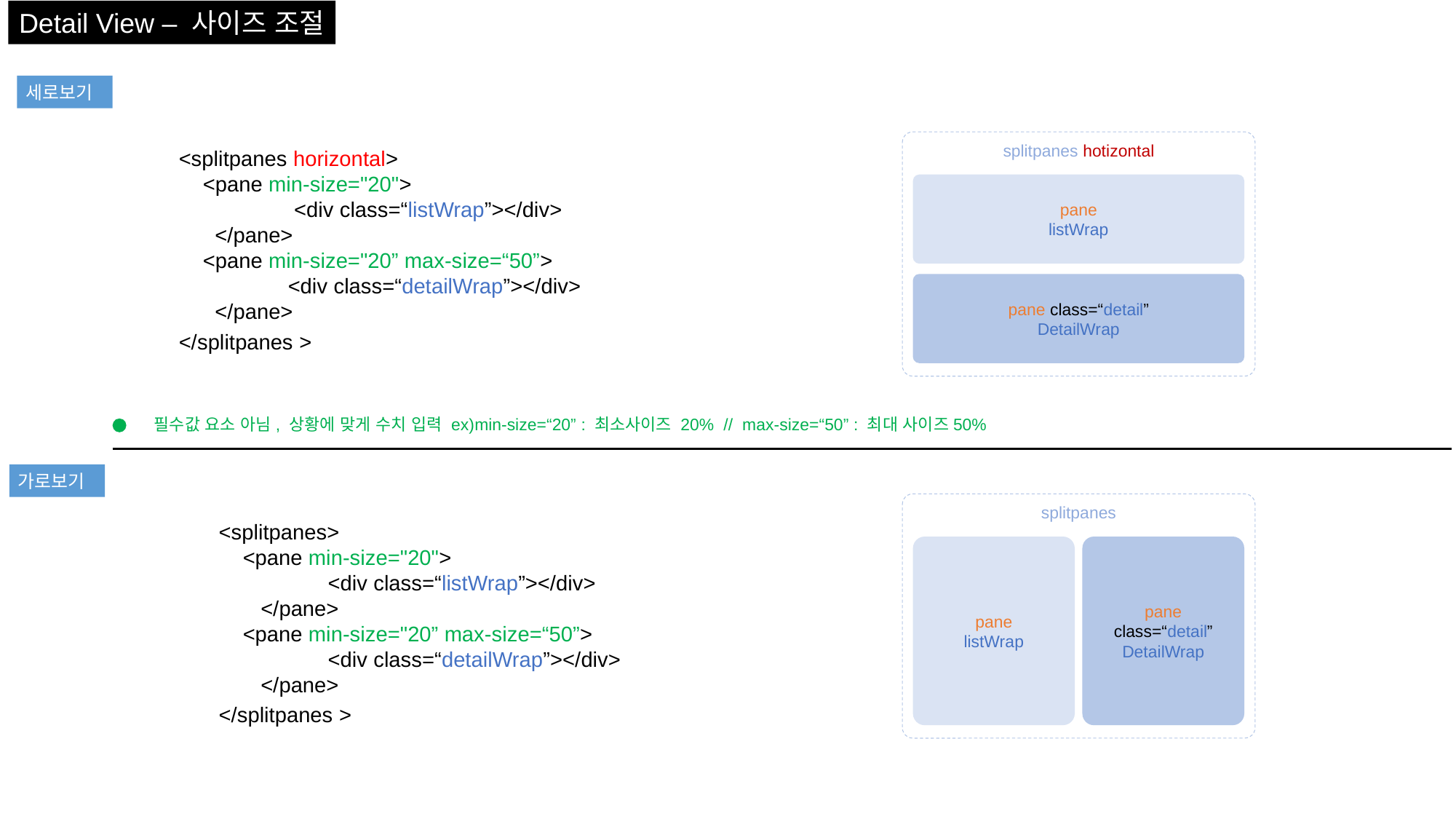

Detail View – 사이즈 조절
세로보기
splitpanes hotizontal
<splitpanes horizontal>
    <pane min-size="20">
	 <div class=“listWrap”></div>
      </pane>
    <pane min-size="20” max-size=“50”>
<div class=“detailWrap”></div>
      </pane>
</splitpanes >
pane
listWrap
pane class=“detail”
DetailWrap
필수값 요소 아님, 상황에 맞게 수치 입력 ex)min-size=“20” : 최소사이즈 20%  //  max-size=“50” : 최대 사이즈50%

가로보기
splitpanes
<splitpanes>
    <pane min-size="20">
	<div class=“listWrap”></div>
       </pane>
    <pane min-size="20” max-size=“50”>
	<div class=“detailWrap”></div>
       </pane>
</splitpanes >
pane
listWrap
pane class=“detail”
DetailWrap